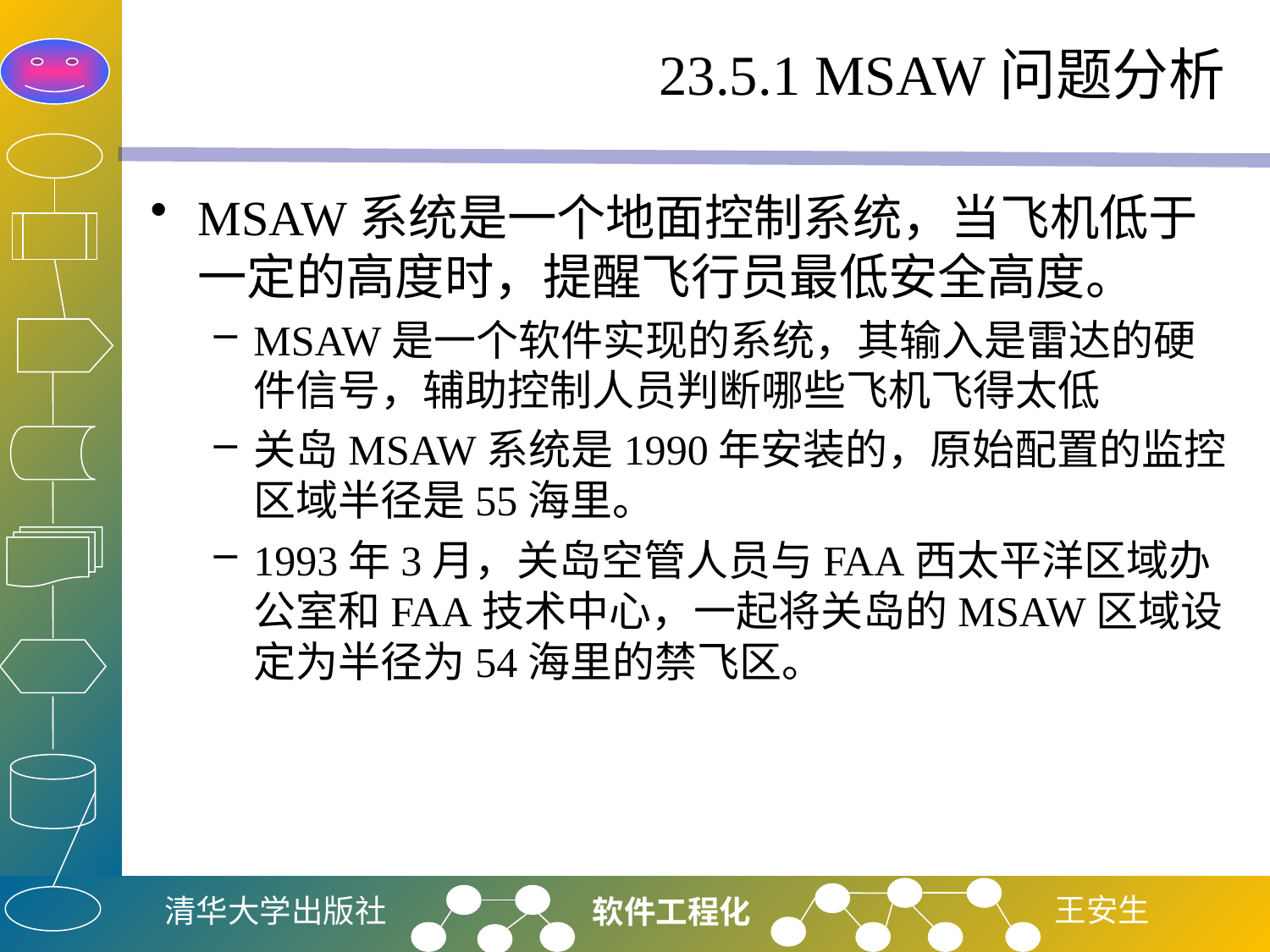

# 23.5.1 MSAW问题分析
MSAW系统是一个地面控制系统，当飞机低于一定的高度时，提醒飞行员最低安全高度。
MSAW是一个软件实现的系统，其输入是雷达的硬件信号，辅助控制人员判断哪些飞机飞得太低
关岛MSAW系统是1990年安装的，原始配置的监控区域半径是55海里。
1993年3月，关岛空管人员与FAA西太平洋区域办公室和FAA技术中心，一起将关岛的MSAW区域设定为半径为54海里的禁飞区。